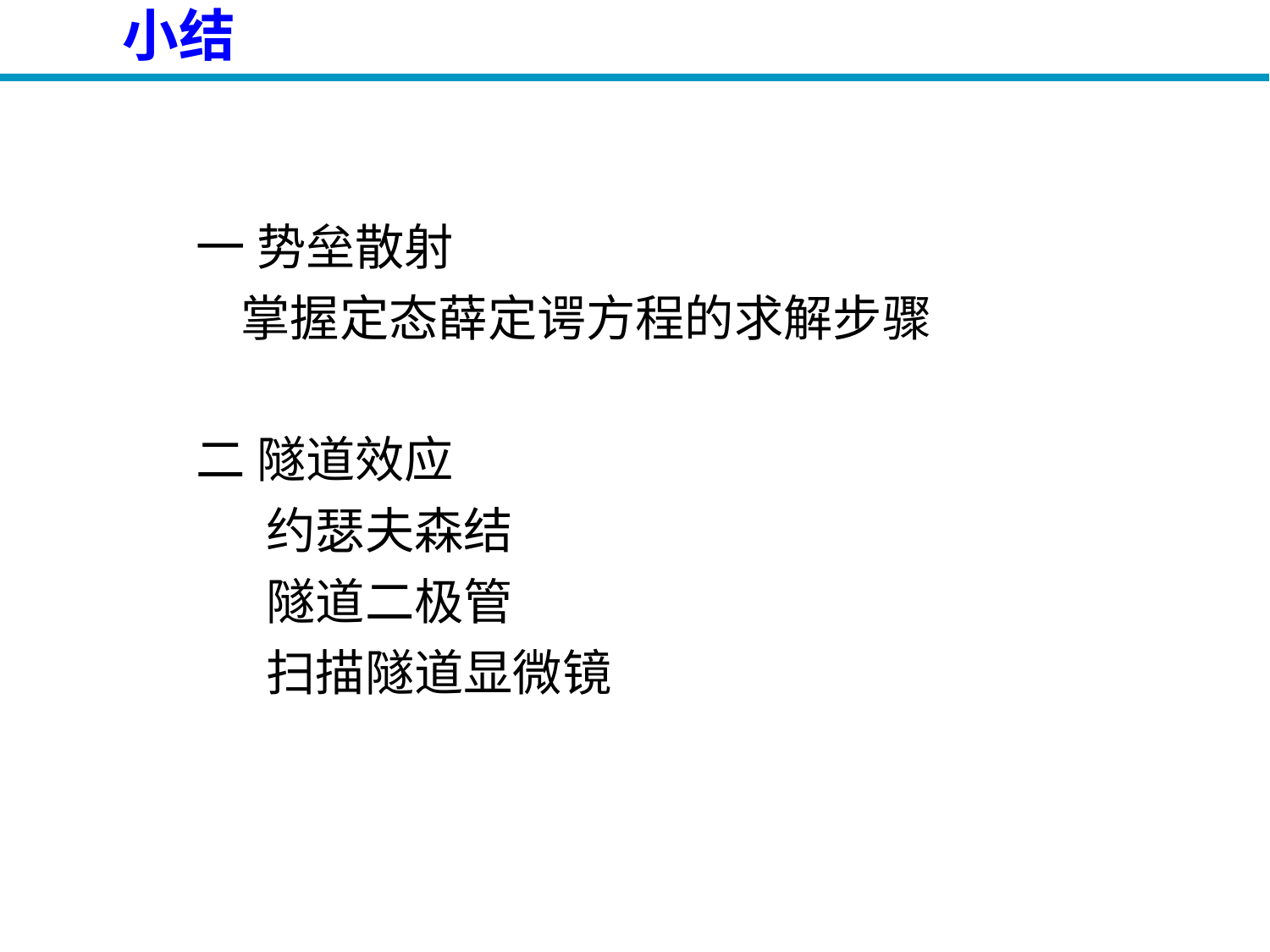

# 小结
一 势垒散射
   掌握定态薛定谔方程的求解步骤

二 隧道效应
约瑟夫森结
隧道二极管
扫描隧道显微镜